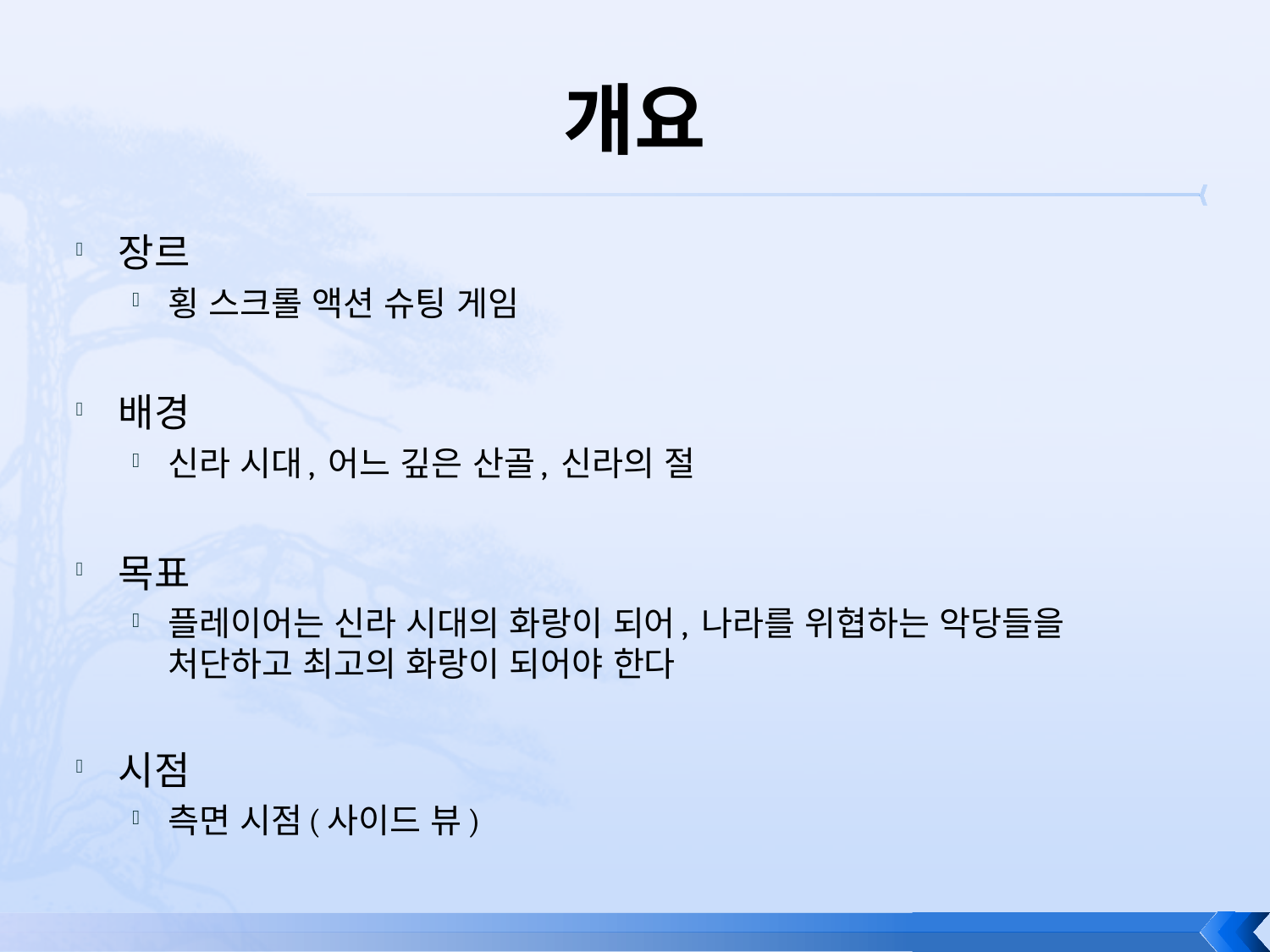

# 개요
장르
횡 스크롤 액션 슈팅 게임

배경
신라 시대, 어느 깊은 산골, 신라의 절

목표
플레이어는 신라 시대의 화랑이 되어, 나라를 위협하는 악당들을 처단하고 최고의 화랑이 되어야 한다

시점
측면 시점(사이드 뷰)